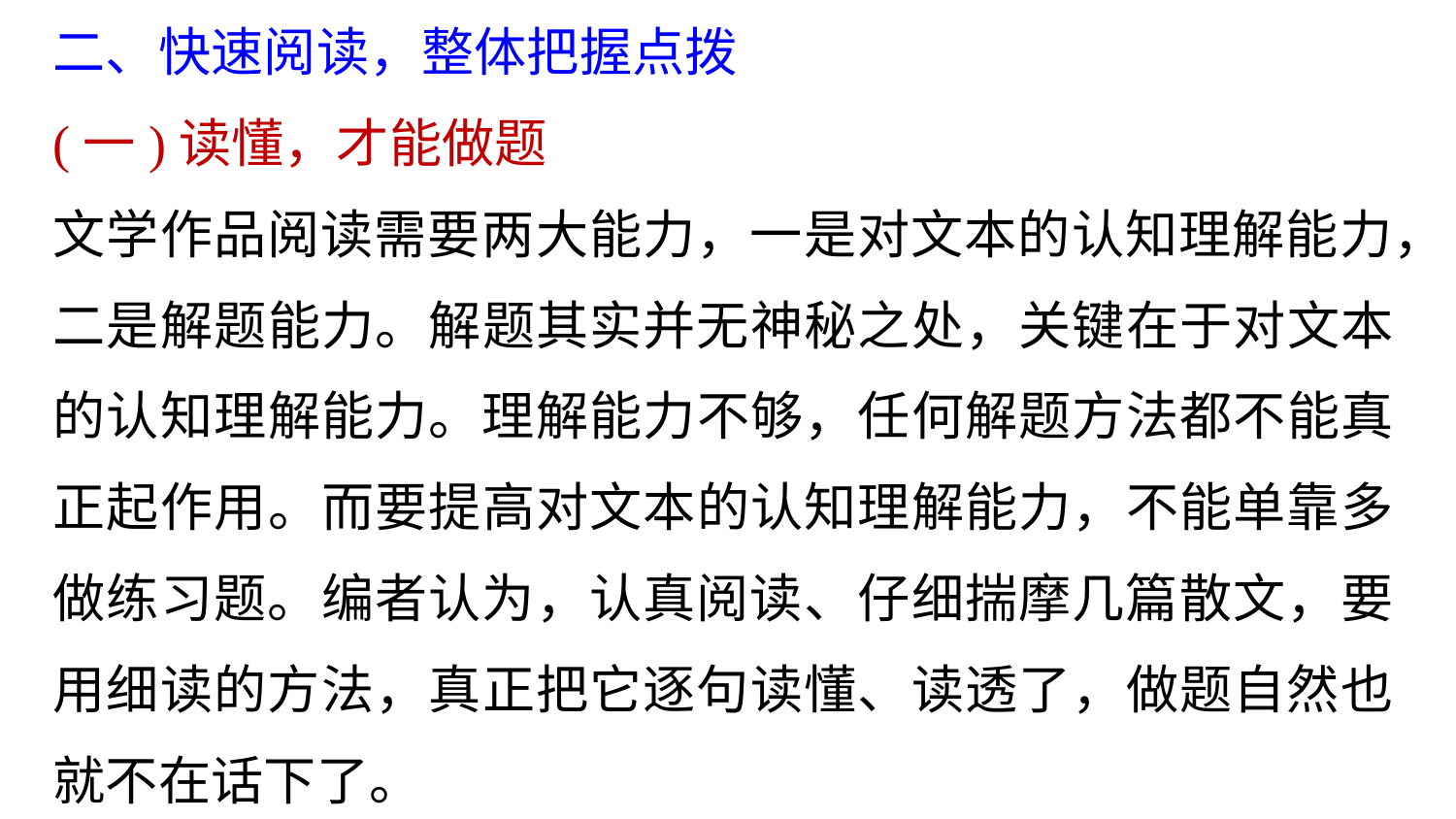

二、快速阅读，整体把握点拨
(一)读懂，才能做题
文学作品阅读需要两大能力，一是对文本的认知理解能力，二是解题能力。解题其实并无神秘之处，关键在于对文本的认知理解能力。理解能力不够，任何解题方法都不能真正起作用。而要提高对文本的认知理解能力，不能单靠多做练习题。编者认为，认真阅读、仔细揣摩几篇散文，要用细读的方法，真正把它逐句读懂、读透了，做题自然也就不在话下了。